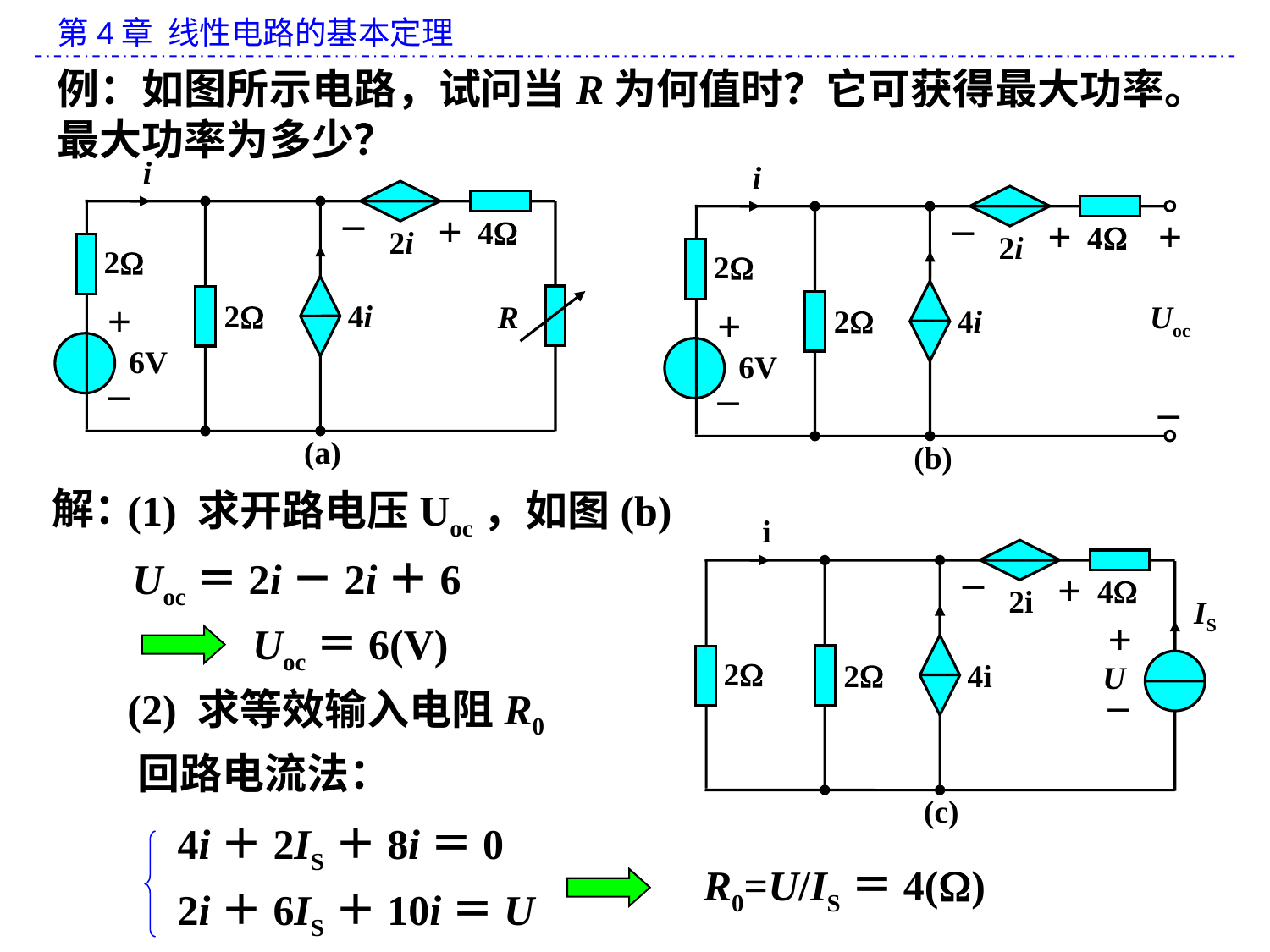

例：如图所示电路，试问当R为何值时？它可获得最大功率。最大功率为多少？
i
_

+

4Ω
2i
2Ω

+
2Ω
4i
R

6V
_
(a)

i
_

+
+

4Ω
2i
2Ω

Uoc
+
2Ω
4i

6V
_
_
(b)

解：
(1) 求开路电压Uoc，如图(b)
i
_

+

4Ω
2i
IS

+

2Ω
2Ω
4i
U
_

(c)

Uoc＝2i－2i＋6
Uoc＝6(V)

(2) 求等效输入电阻R0
回路电流法：
4i＋2IS＋8i＝0

R0=U/IS＝4(Ω)

2i＋6IS＋10i＝U